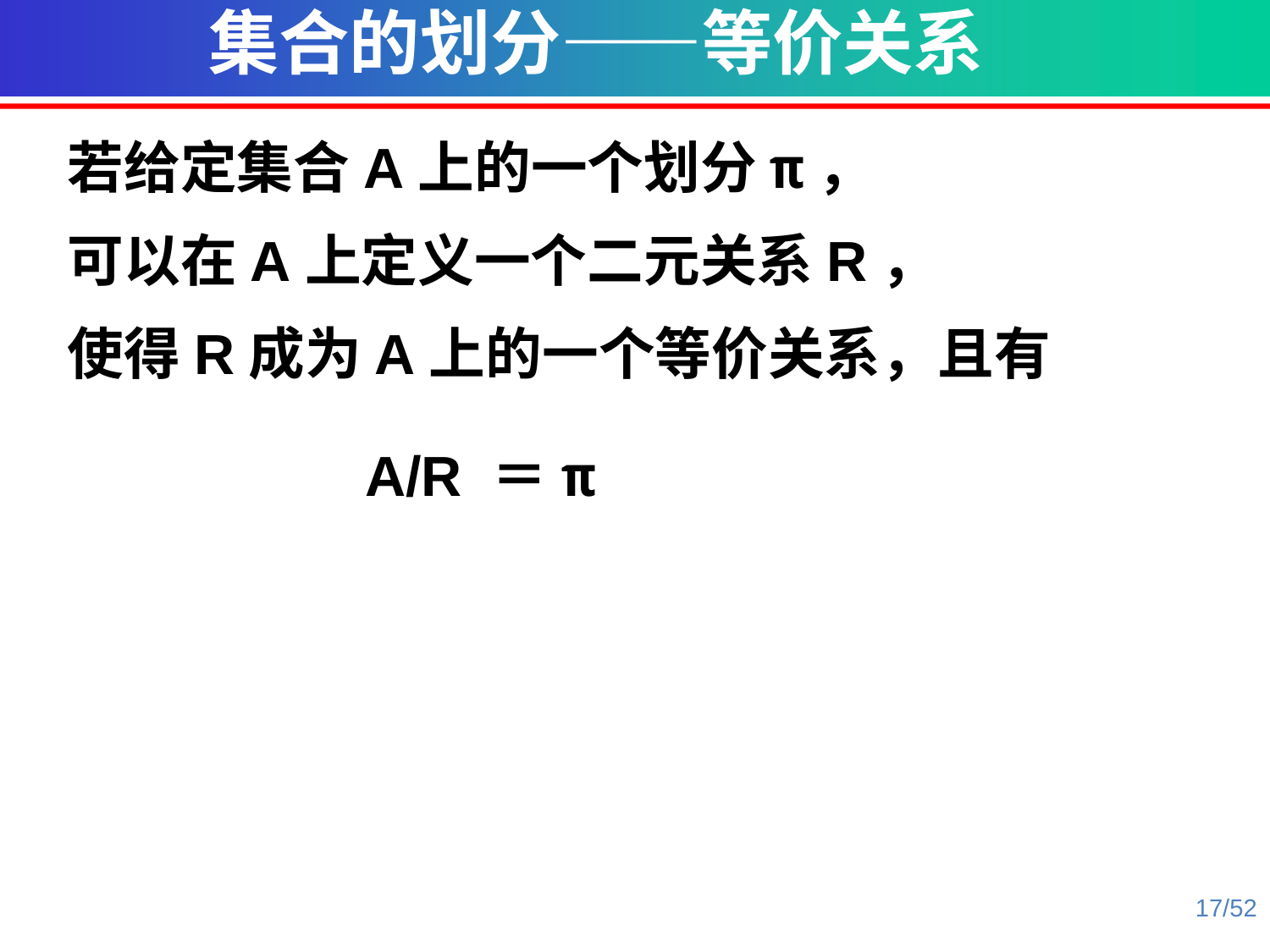

集合的划分——等价关系
若给定集合A上的一个划分π，
可以在A上定义一个二元关系R，
使得R成为A上的一个等价关系，且有
                   A/R ＝π
17/52